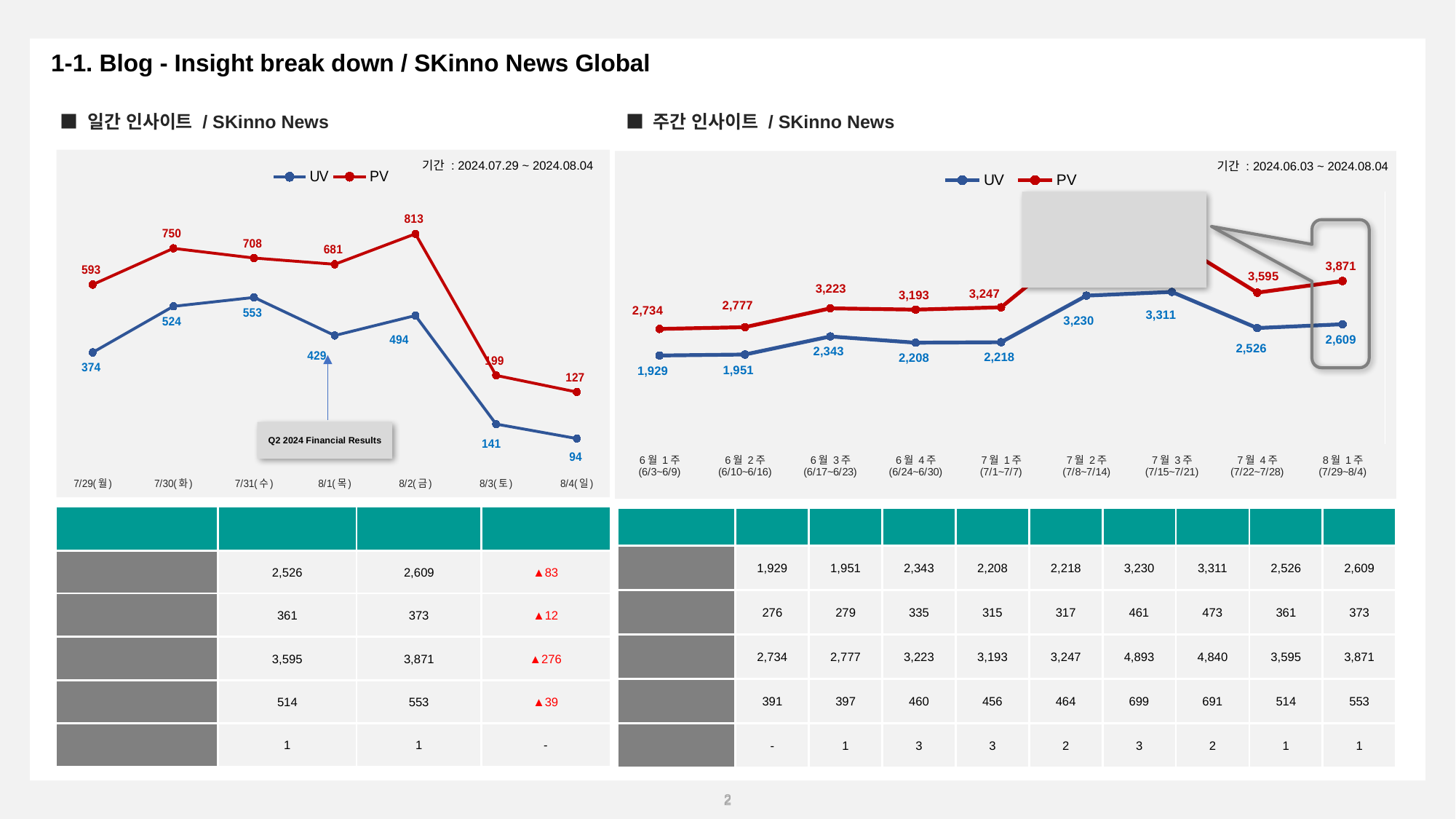

1-1. Blog - Insight break down / SKinno News Global
■ 일간 인사이트 / SKinno News
■ 주간 인사이트 / SKinno News

### Chart

| Category |  |  |
|---|---|---|
| 7/29(월) | 374.0 | 593.0 |
| 7/30(화) | 524.0 | 750.0 |
| 7/31(수) | 553.0 | 708.0 |
| 8/1(목) | 429.0 | 681.0 |
| 8/2(금) | 494.0 | 813.0 |
| 8/3(토) | 141.0 | 199.0 |
| 8/4(일) | 94.0 | 127.0 |

### Chart

| Category |  |  |
|---|---|---|
| 6월 1주
(6/3~6/9) | 1929.0 | 2734.0 |
| 6월 2주
(6/10~6/16) | 1951.0 | 2777.0 |
| 6월 3주
(6/17~6/23) | 2343.0 | 3223.0 |
| 6월 4주
(6/24~6/30) | 2208.0 | 3193.0 |
| 7월 1주
(7/1~7/7) | 2218.0 | 3247.0 |
| 7월 2주
(7/8~7/14) | 3230.0 | 4893.0 |
| 7월 3주
(7/15~7/21) | 3311.0 | 4840.0 |
| 7월 4주
(7/22~7/28) | 2526.0 | 3595.0 |
| 8월 1주
(7/29~8/4) | 2609.0 | 3871.0 |
기간 : 2024.07.29 ~ 2024.08.04
기간 : 2024.06.03 ~ 2024.08.04

Q2 2024 Financial Results
| 날짜 | 6월1주 | 6월2주 | 6월3주 | 6월4주 | 7월1주 | 7월2주 | 7월3주 | 7월4주 | 8월1주 |
| --- | --- | --- | --- | --- | --- | --- | --- | --- | --- |
| 주간 총 방문자 수 | 1,929 | 1,951 | 2,343 | 2,208 | 2,218 | 3,230 | 3,311 | 2,526 | 2,609 |
| 일 방문자 수 | 276 | 279 | 335 | 315 | 317 | 461 | 473 | 361 | 373 |
| 주간 총 페이지뷰 | 2,734 | 2,777 | 3,223 | 3,193 | 3,247 | 4,893 | 4,840 | 3,595 | 3,871 |
| 일페이지뷰 | 391 | 397 | 460 | 456 | 464 | 699 | 691 | 514 | 553 |
| 콘텐츠 | - | 1 | 3 | 3 | 2 | 3 | 2 | 1 | 1 |
| 구분 | 전주 | 금주 | 증감 |
| --- | --- | --- | --- |
| 주간 총 방문자 수 | 2,526 | 2,609 | ▲83 |
| 일 방문자 수 | 361 | 373 | ▲12 |
| 주간 총 페이지뷰 | 3,595 | 3,871 | ▲276 |
| 일페이지뷰 | 514 | 553 | ▲39 |
| 콘텐츠 | 1 | 1 | - |